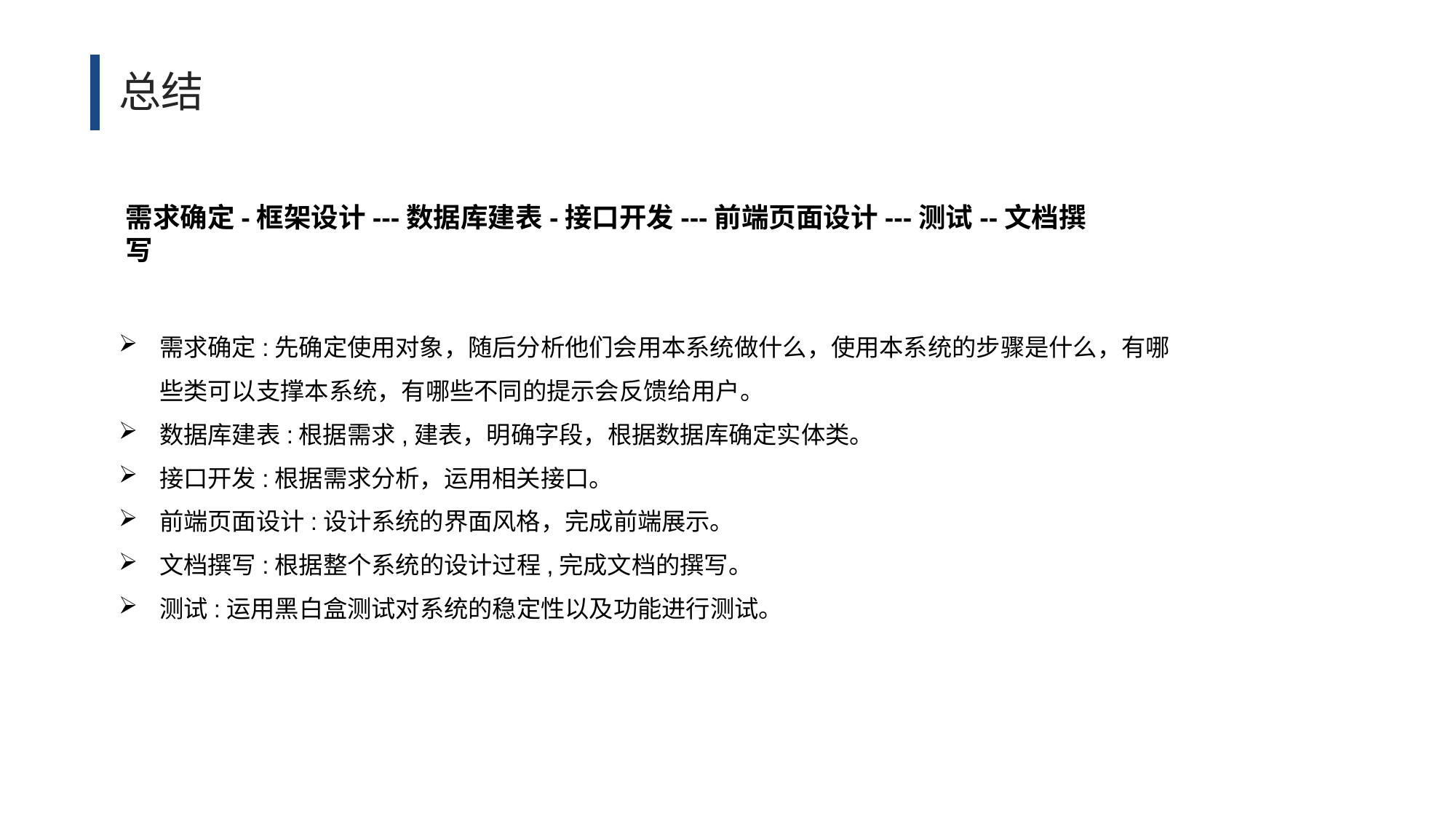

总结
需求确定-框架设计---数据库建表-接口开发---前端页面设计---测试--文档撰写

需求确定:先确定使用对象，随后分析他们会用本系统做什么，使用本系统的步骤是什么，有哪些类可以支撑本系统，有哪些不同的提示会反馈给用户。
数据库建表:根据需求,建表，明确字段，根据数据库确定实体类。
接口开发:根据需求分析，运用相关接口。
前端页面设计:设计系统的界面风格，完成前端展示。
文档撰写:根据整个系统的设计过程,完成文档的撰写。
测试:运用黑白盒测试对系统的稳定性以及功能进行测试。